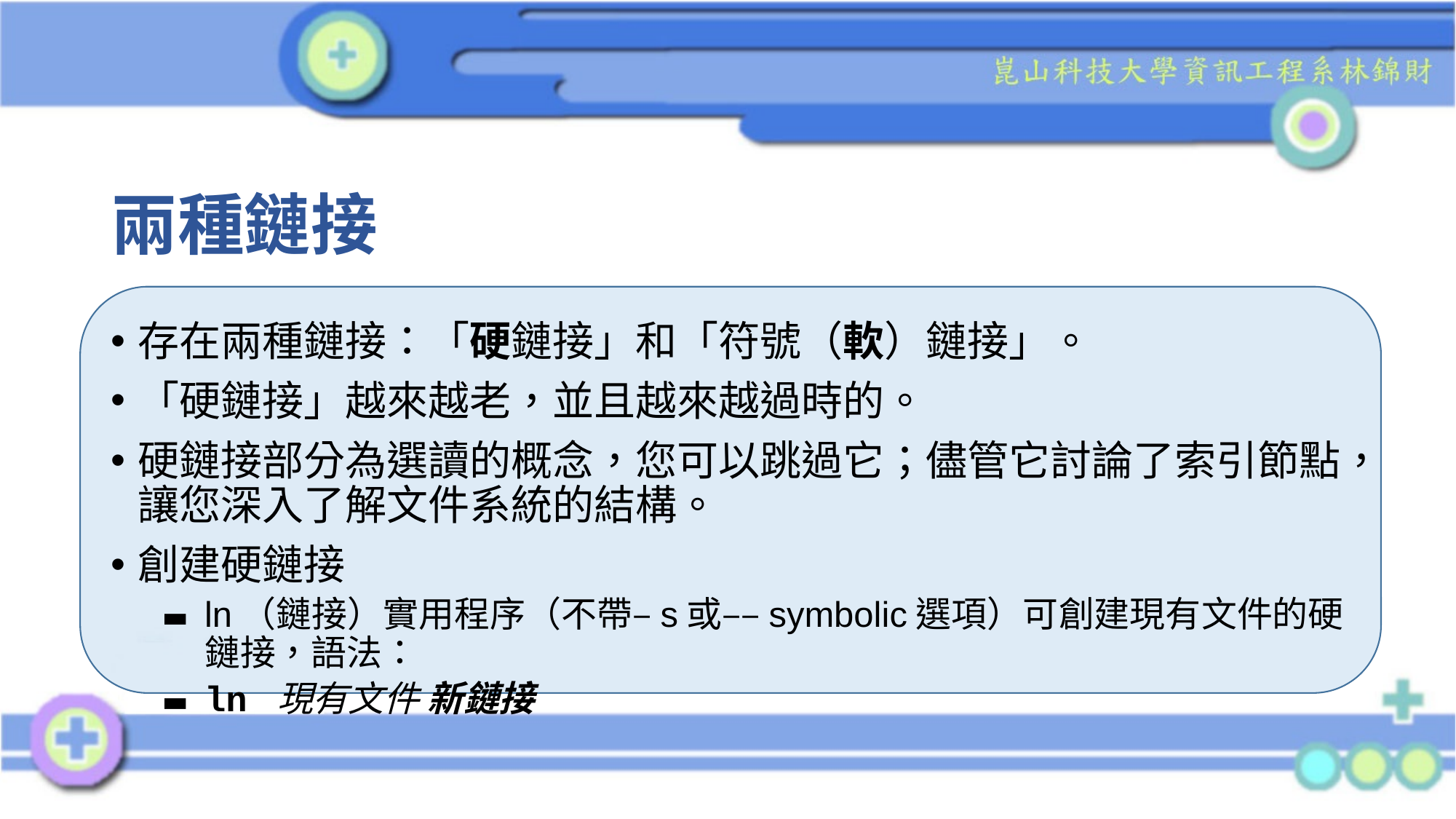

# 兩種鏈接

存在兩種鏈接：「硬鏈接」和「符號（軟）鏈接」。
「硬鏈接」越來越老，並且越來越過時的。
硬鏈接部分為選讀的概念，您可以跳過它；儘管它討論了索引節點，讓您深入了解文件系統的結構。
創建硬鏈接
ln（鏈接）實用程序（不帶–s或––symbolic選項）可創建現有文件的硬鏈接，語法：
ln 現有文件 新鏈接